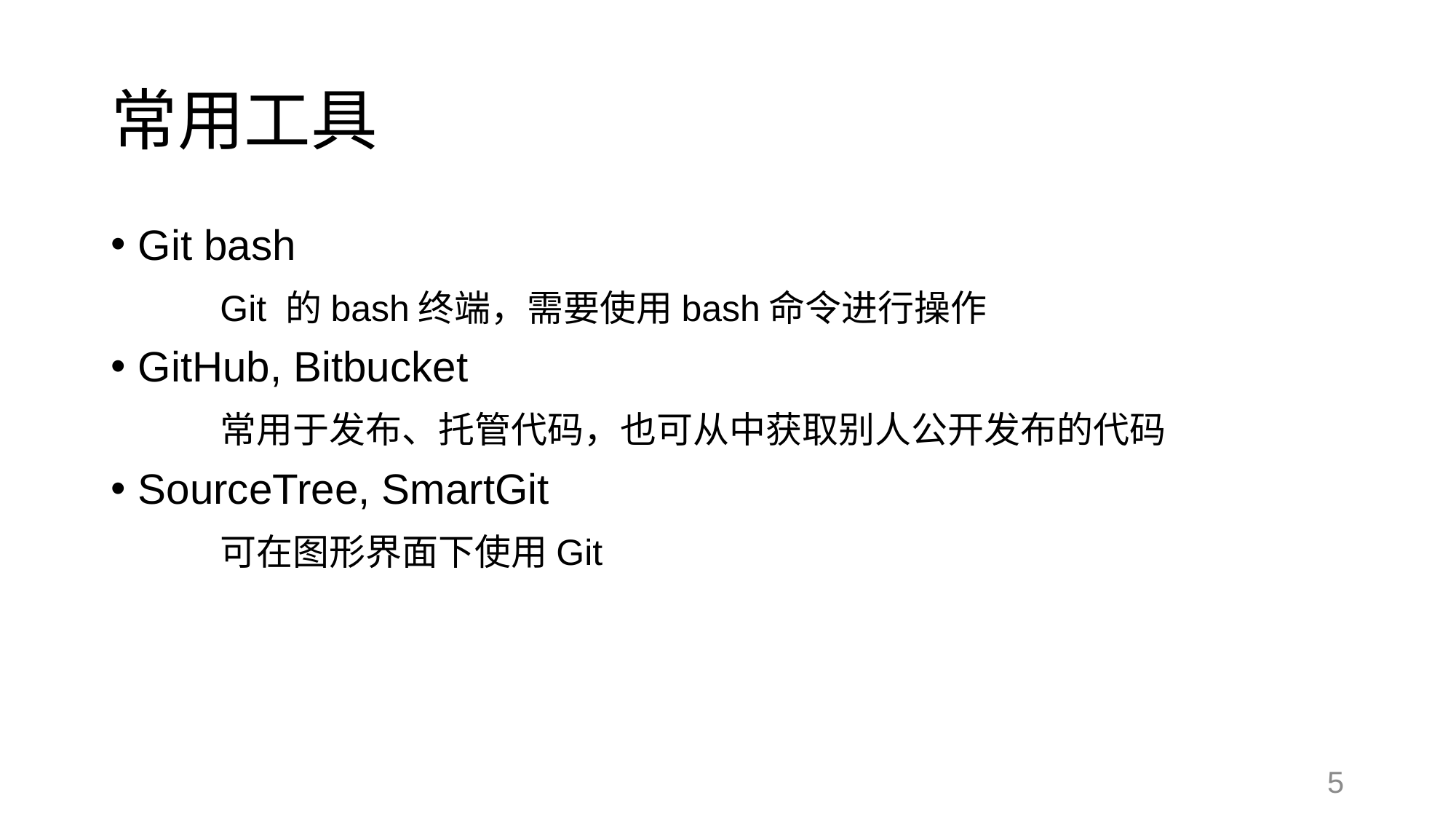

# 常用工具
Git bash
	Git 的bash终端，需要使用bash命令进行操作
GitHub, Bitbucket
	常用于发布、托管代码，也可从中获取别人公开发布的代码
SourceTree, SmartGit
	可在图形界面下使用Git
5